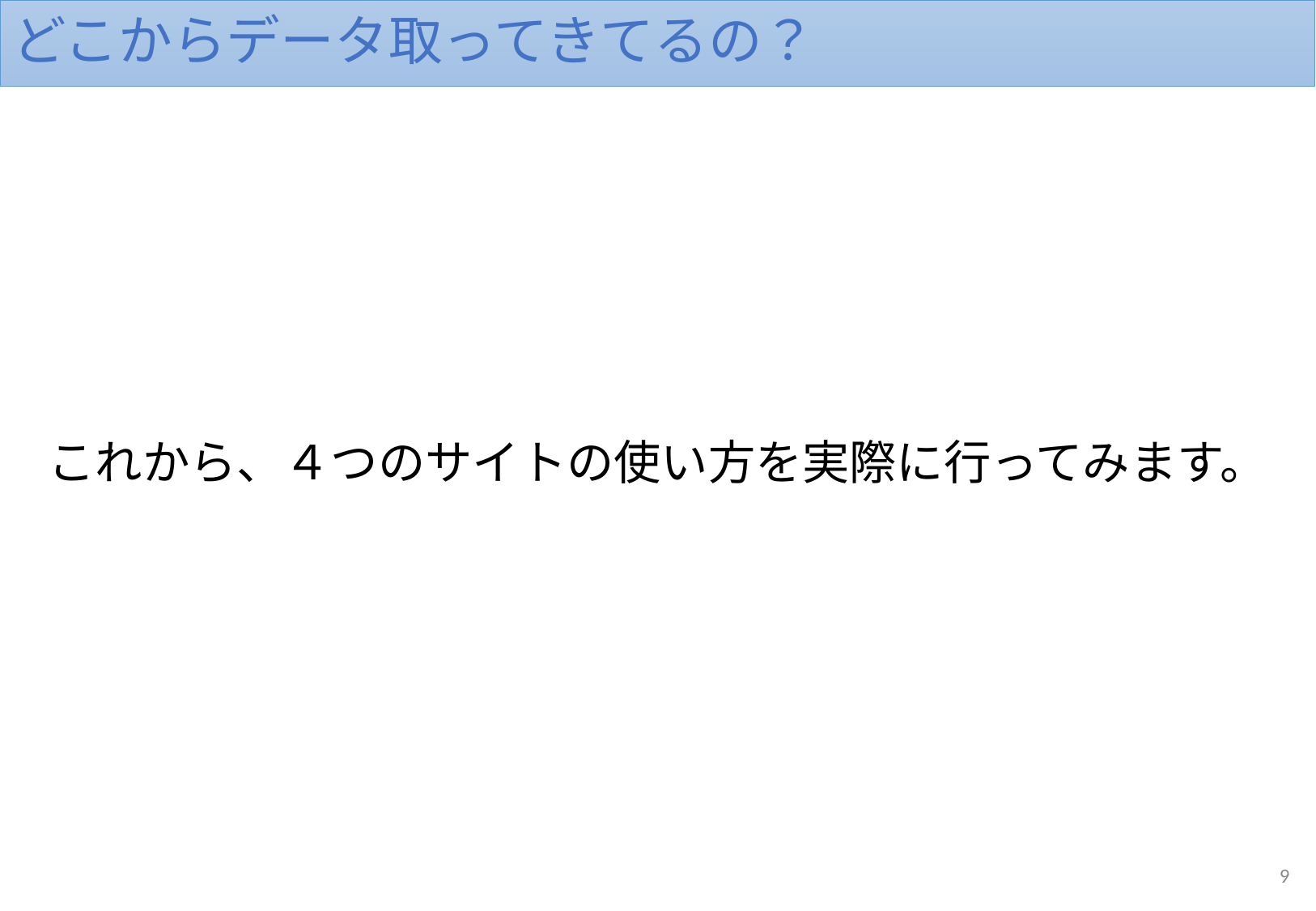

# どこからデータ取ってきてるの？
これから、４つのサイトの使い方を実際に行ってみます。
9